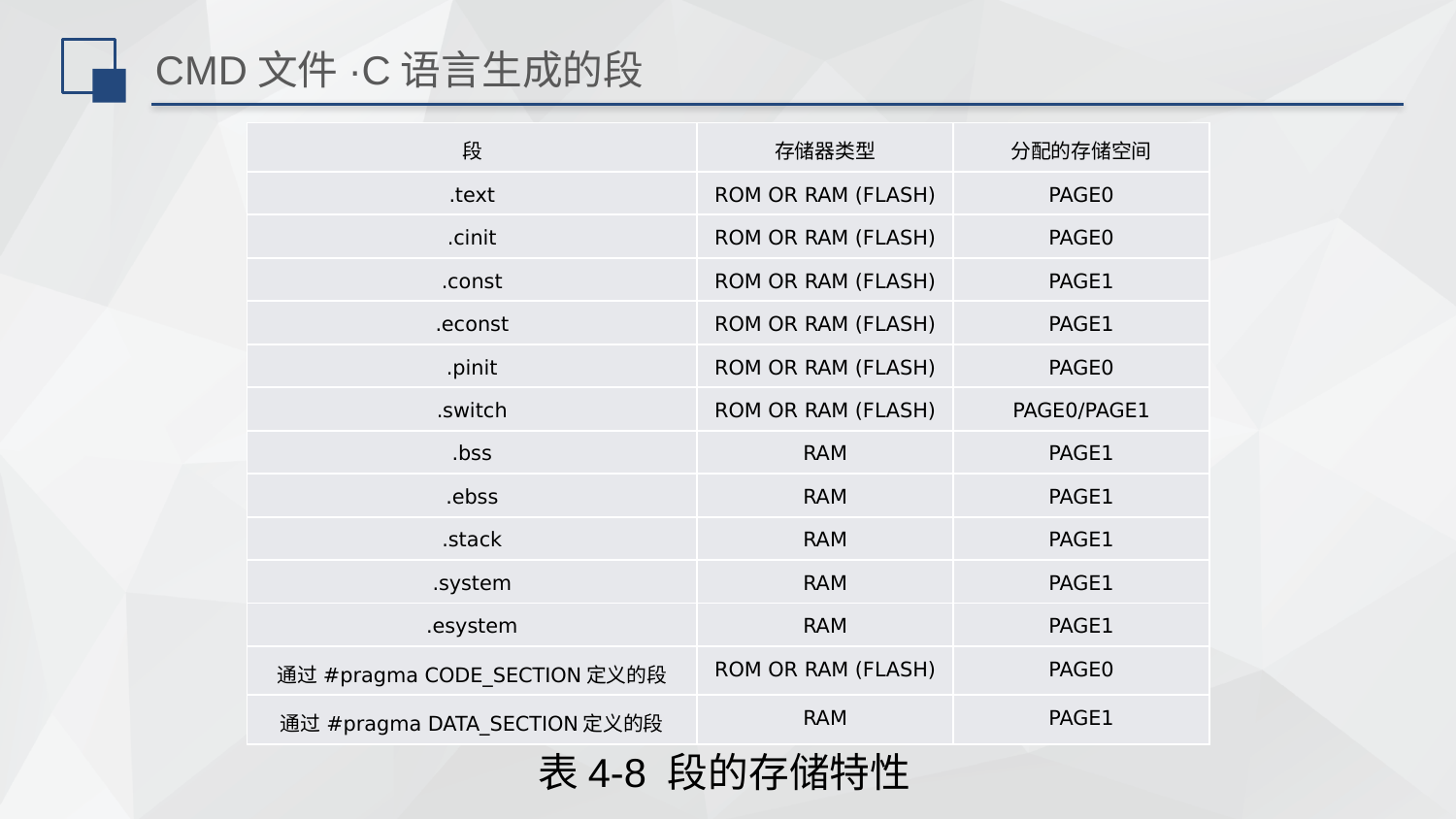

# CMD文件·C语言生成的段
| 段 | 存储器类型 | 分配的存储空间 |
| --- | --- | --- |
| .text | ROM OR RAM (FLASH) | PAGE0 |
| .cinit | ROM OR RAM (FLASH) | PAGE0 |
| .const | ROM OR RAM (FLASH) | PAGE1 |
| .econst | ROM OR RAM (FLASH) | PAGE1 |
| .pinit | ROM OR RAM (FLASH) | PAGE0 |
| .switch | ROM OR RAM (FLASH) | PAGE0/PAGE1 |
| .bss | RAM | PAGE1 |
| .ebss | RAM | PAGE1 |
| .stack | RAM | PAGE1 |
| .system | RAM | PAGE1 |
| .esystem | RAM | PAGE1 |
| 通过#pragma CODE\_SECTION定义的段 | ROM OR RAM (FLASH) | PAGE0 |
| 通过#pragma DATA\_SECTION定义的段 | RAM | PAGE1 |
表4-8 段的存储特性